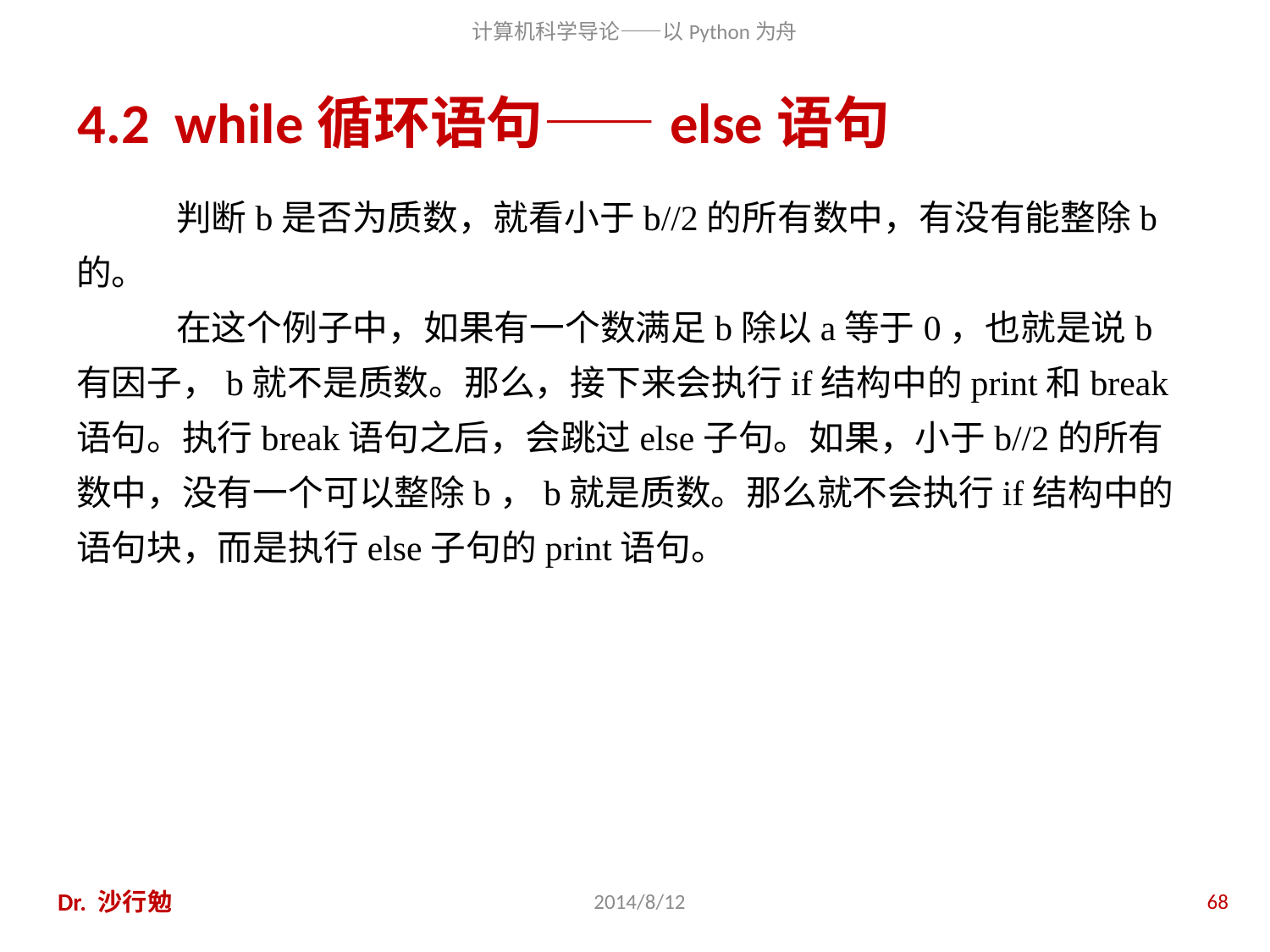

# 4.2  while循环语句——else语句
判断b是否为质数，就看小于b//2的所有数中，有没有能整除b的。
在这个例子中，如果有一个数满足b除以a等于0，也就是说b有因子，b就不是质数。那么，接下来会执行if结构中的print和break语句。执行break语句之后，会跳过else子句。如果，小于b//2的所有数中，没有一个可以整除b，b就是质数。那么就不会执行if结构中的语句块，而是执行else子句的print语句。
Dr. 沙行勉
2014/8/12
68